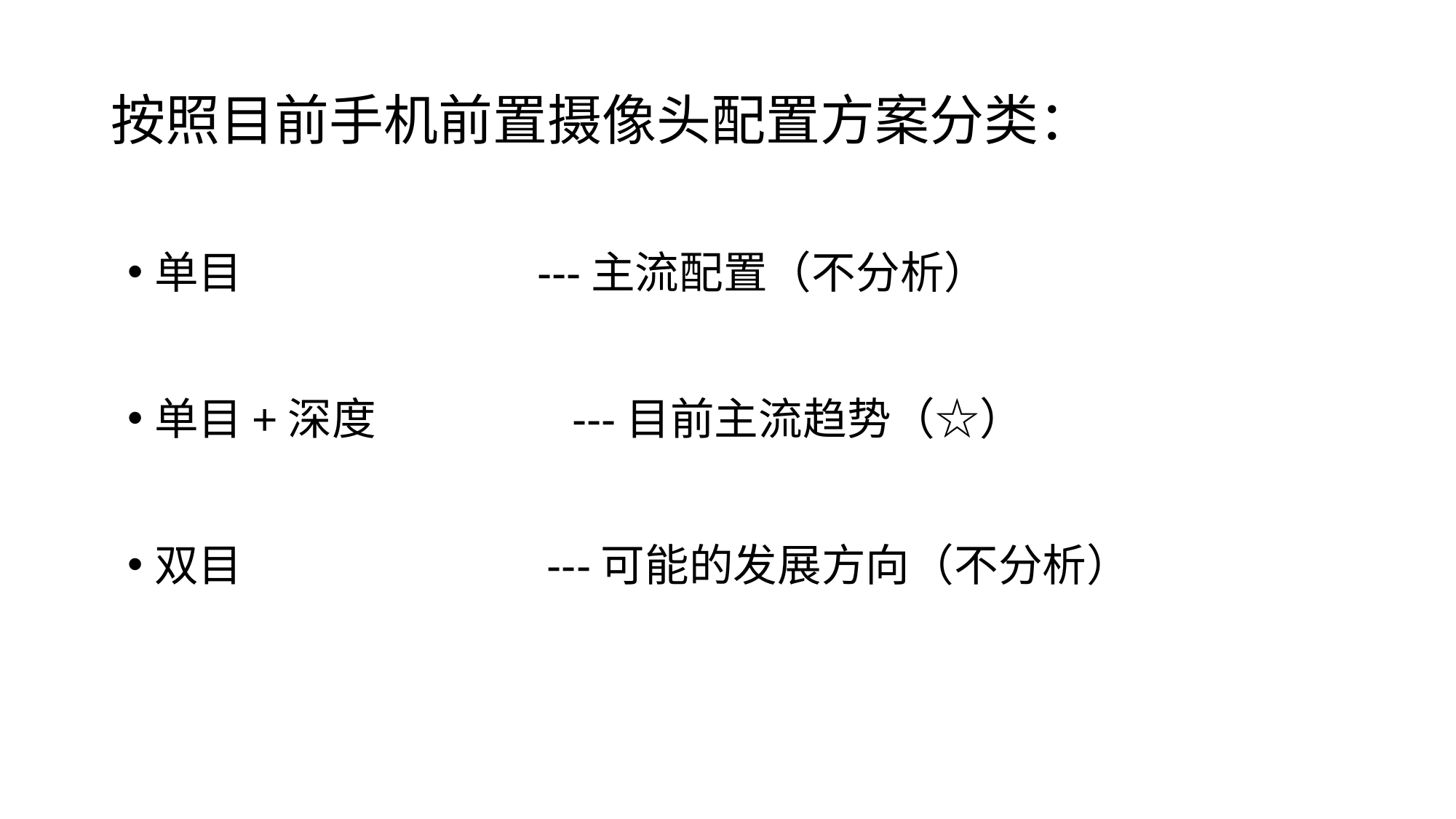

# 按照目前手机前置摄像头配置方案分类：
单目                             ---主流配置（不分析）
单目+深度                   ---目前主流趋势（☆）
双目                              ---可能的发展方向（不分析）